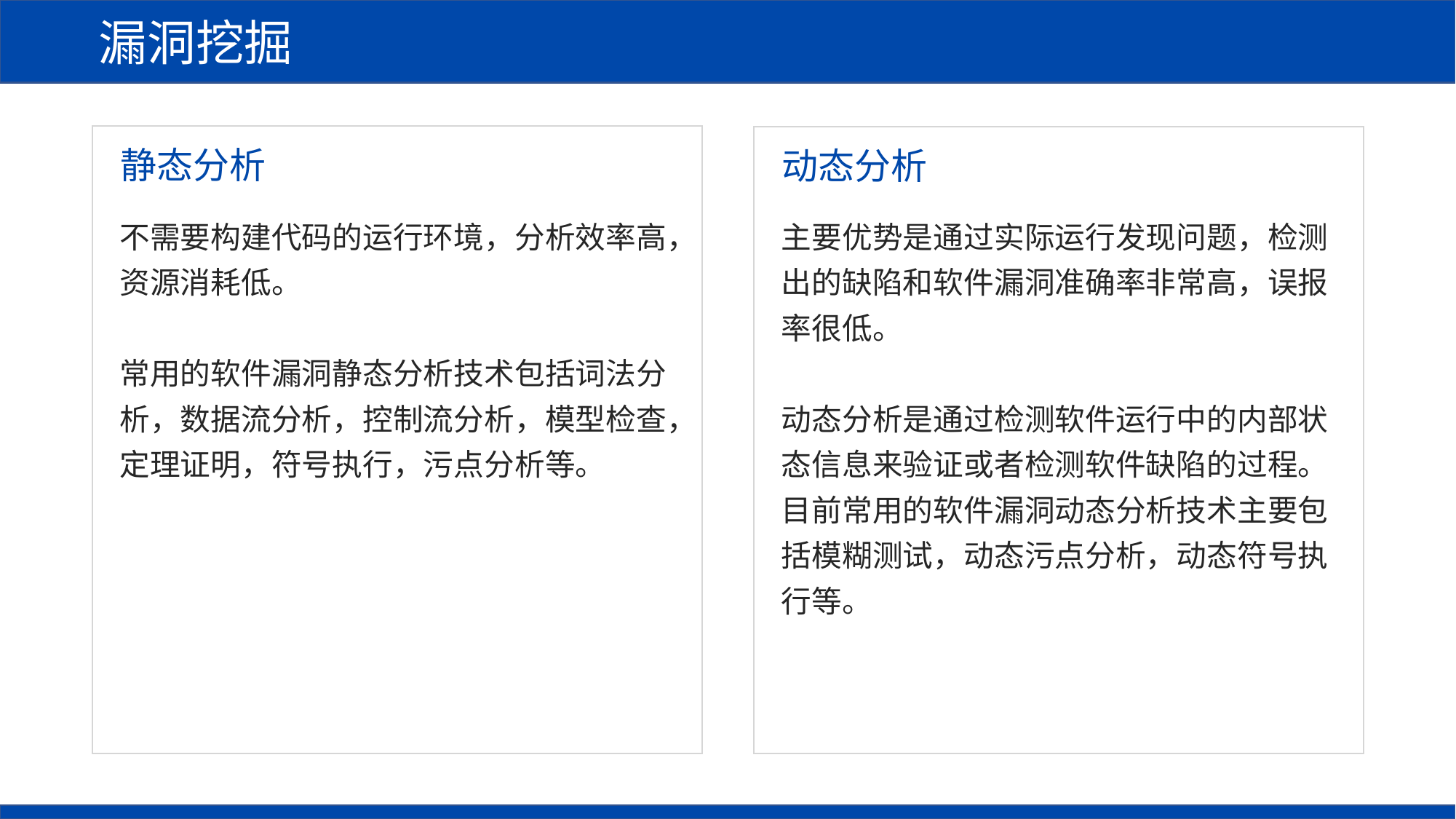

漏洞挖掘

静态分析
动态分析
不需要构建代码的运行环境，分析效率高，资源消耗低。

常用的软件漏洞静态分析技术包括词法分析，数据流分析，控制流分析，模型检查，定理证明，符号执行，污点分析等。
主要优势是通过实际运行发现问题，检测出的缺陷和软件漏洞准确率非常高，误报率很低。

动态分析是通过检测软件运行中的内部状态信息来验证或者检测软件缺陷的过程。目前常用的软件漏洞动态分析技术主要包括模糊测试，动态污点分析，动态符号执行等。